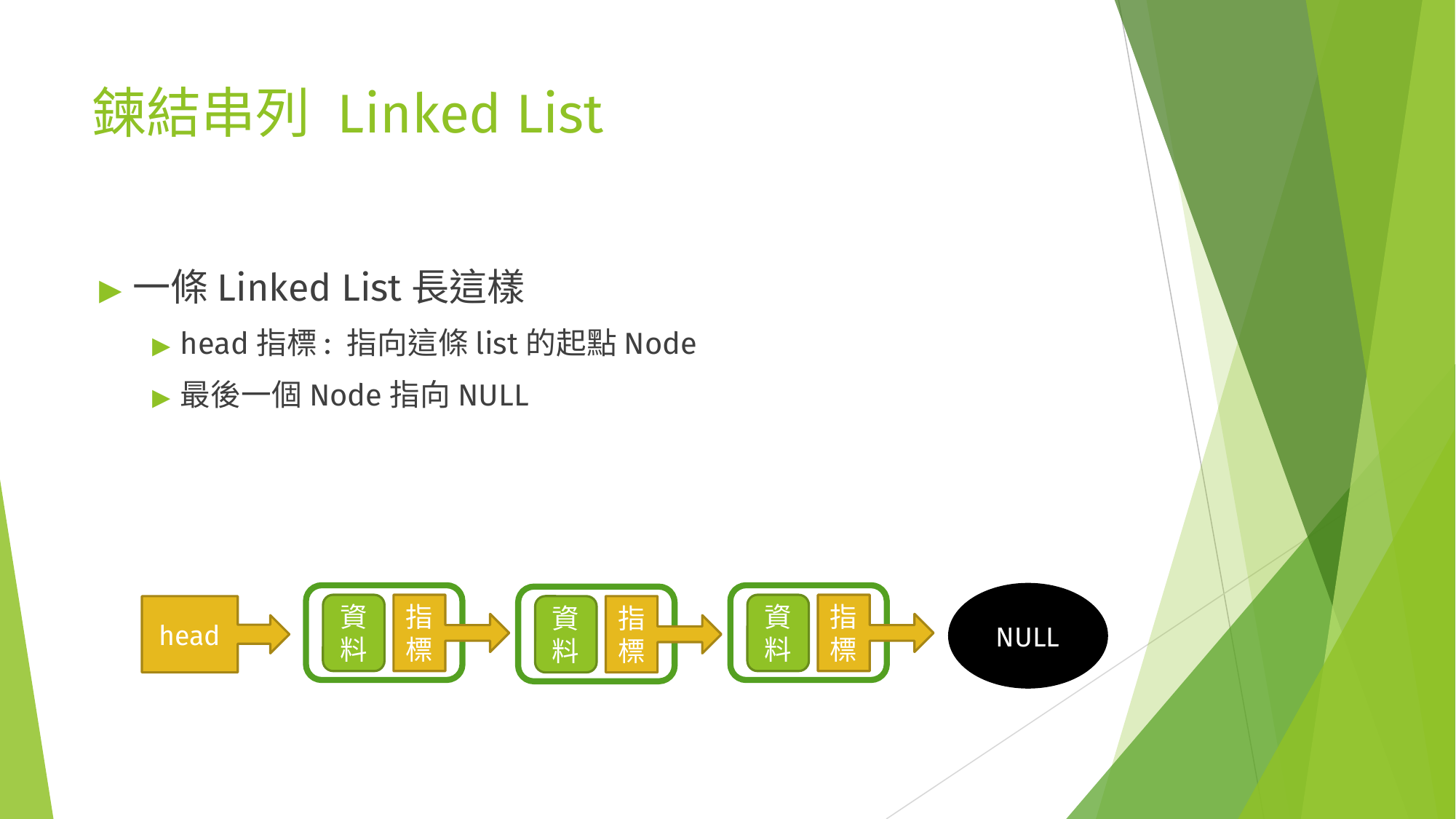

# 鍊結串列 Linked List
一條Linked List長這樣
head指標: 指向這條list的起點Node
最後一個Node指向NULL
NULL

資料
指標

資料
指標

資料
指標
head